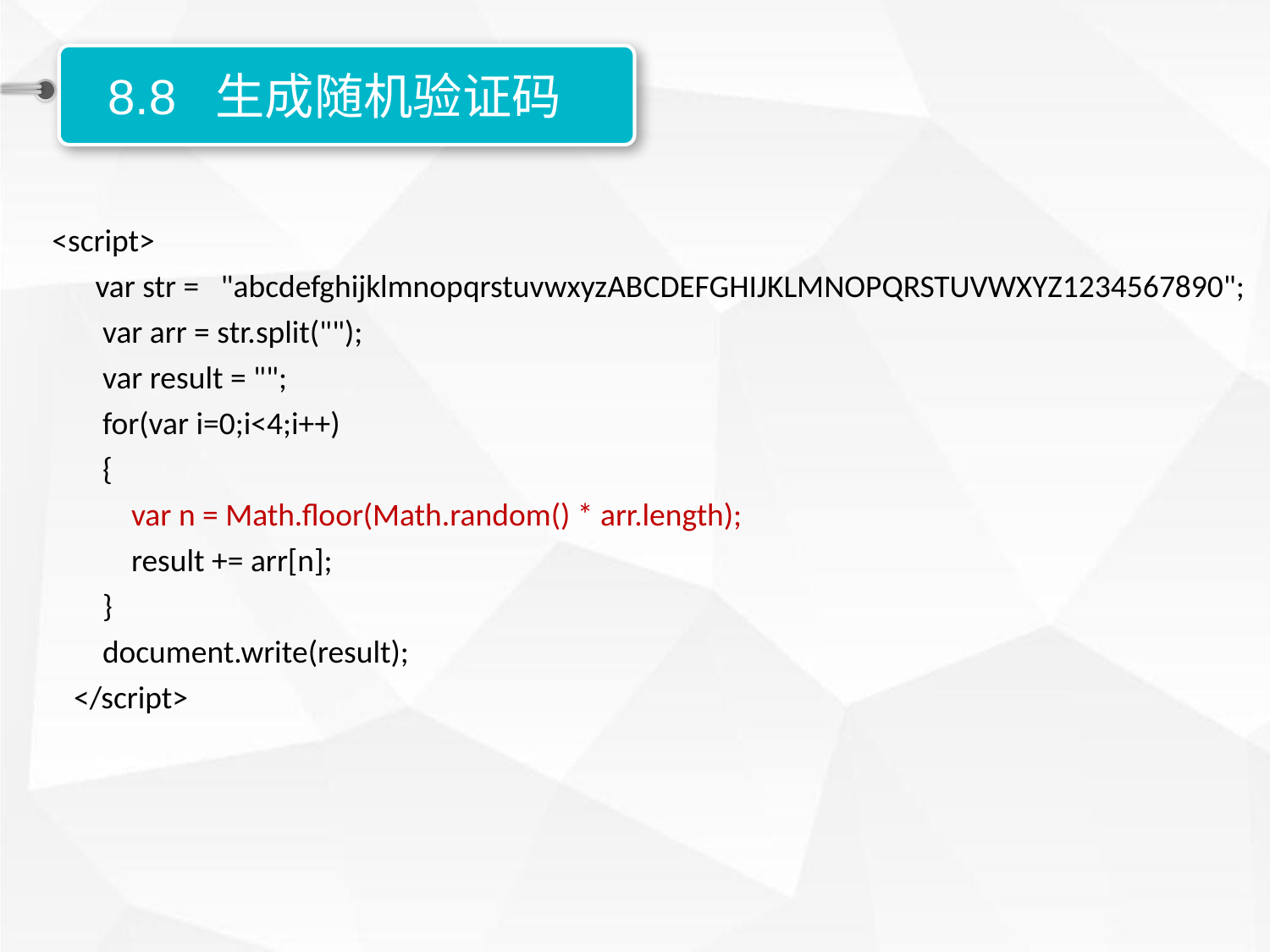

8.8  生成随机验证码

 <script>
       var str =   "abcdefghijklmnopqrstuvwxyzABCDEFGHIJKLMNOPQRSTUVWXYZ1234567890";
        var arr = str.split("");
        var result = "";
        for(var i=0;i<4;i++)
        {
            var n = Math.floor(Math.random() * arr.length);
            result += arr[n];
        }
        document.write(result);
    </script>